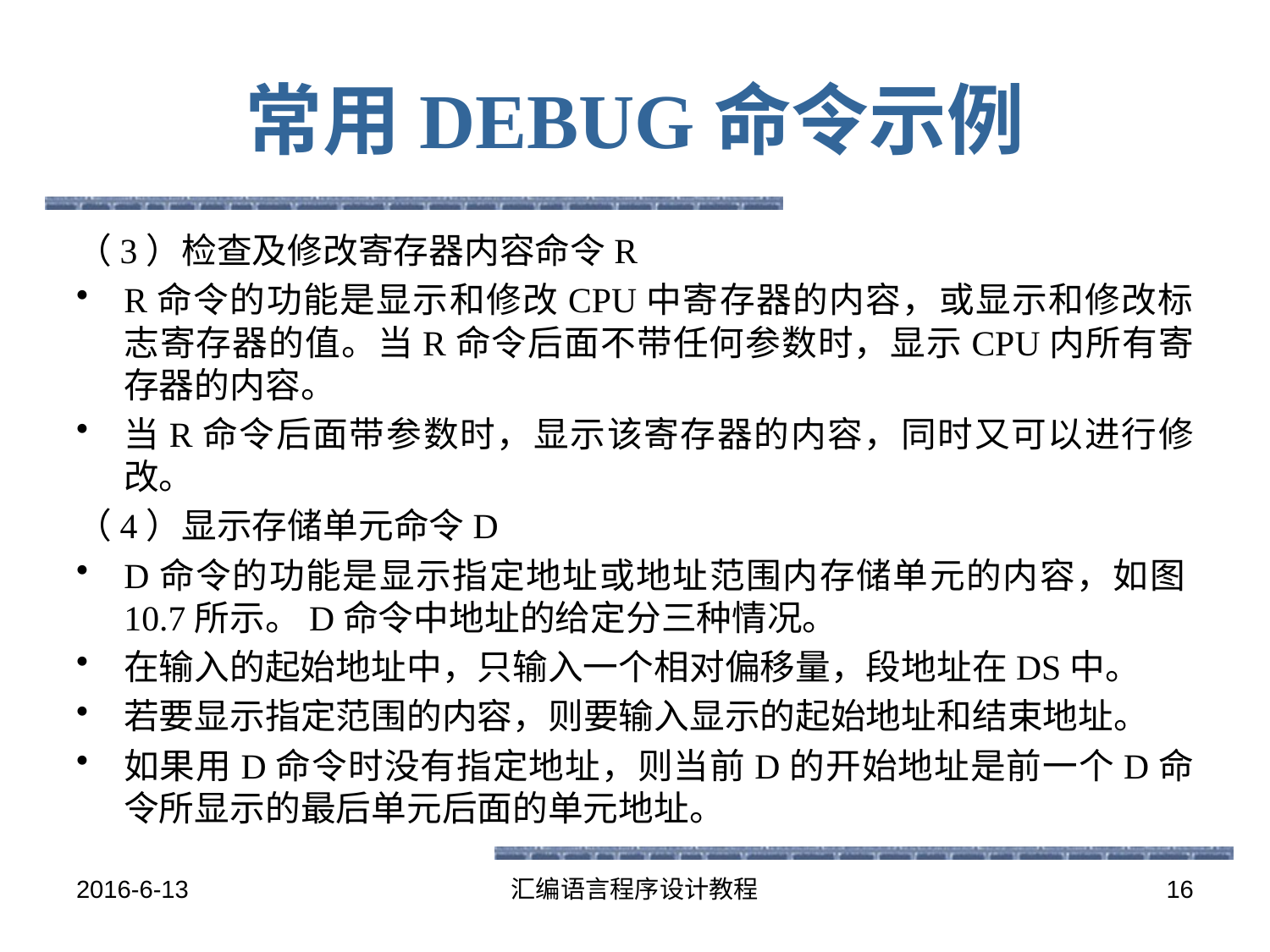

# 常用DEBUG命令示例
（3）检查及修改寄存器内容命令R
R命令的功能是显示和修改CPU中寄存器的内容，或显示和修改标志寄存器的值。当R命令后面不带任何参数时，显示CPU内所有寄存器的内容。
当R命令后面带参数时，显示该寄存器的内容，同时又可以进行修改。
（4）显示存储单元命令D
D命令的功能是显示指定地址或地址范围内存储单元的内容，如图10.7所示。D命令中地址的给定分三种情况。
在输入的起始地址中，只输入一个相对偏移量，段地址在DS中。
若要显示指定范围的内容，则要输入显示的起始地址和结束地址。
如果用D命令时没有指定地址，则当前D的开始地址是前一个D命令所显示的最后单元后面的单元地址。
2016-6-13
汇编语言程序设计教程
16